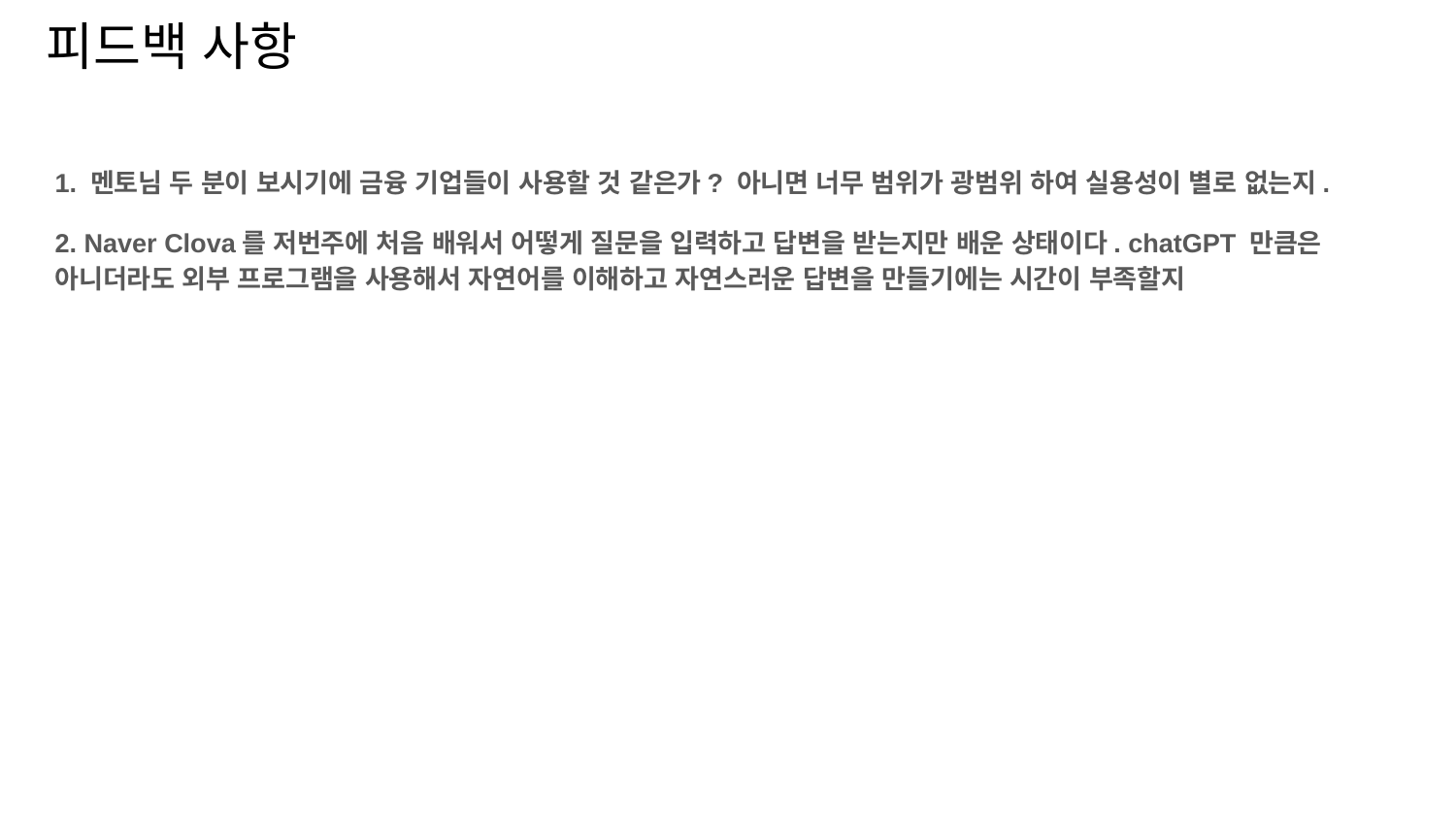

# 피드백 사항

1. 멘토님 두 분이 보시기에 금융 기업들이 사용할 것 같은가? 아니면 너무 범위가 광범위 하여 실용성이 별로 없는지.
2. Naver Clova를 저번주에 처음 배워서 어떻게 질문을 입력하고 답변을 받는지만 배운 상태이다. chatGPT 만큼은 아니더라도 외부 프로그램을 사용해서 자연어를 이해하고 자연스러운 답변을 만들기에는 시간이 부족할지